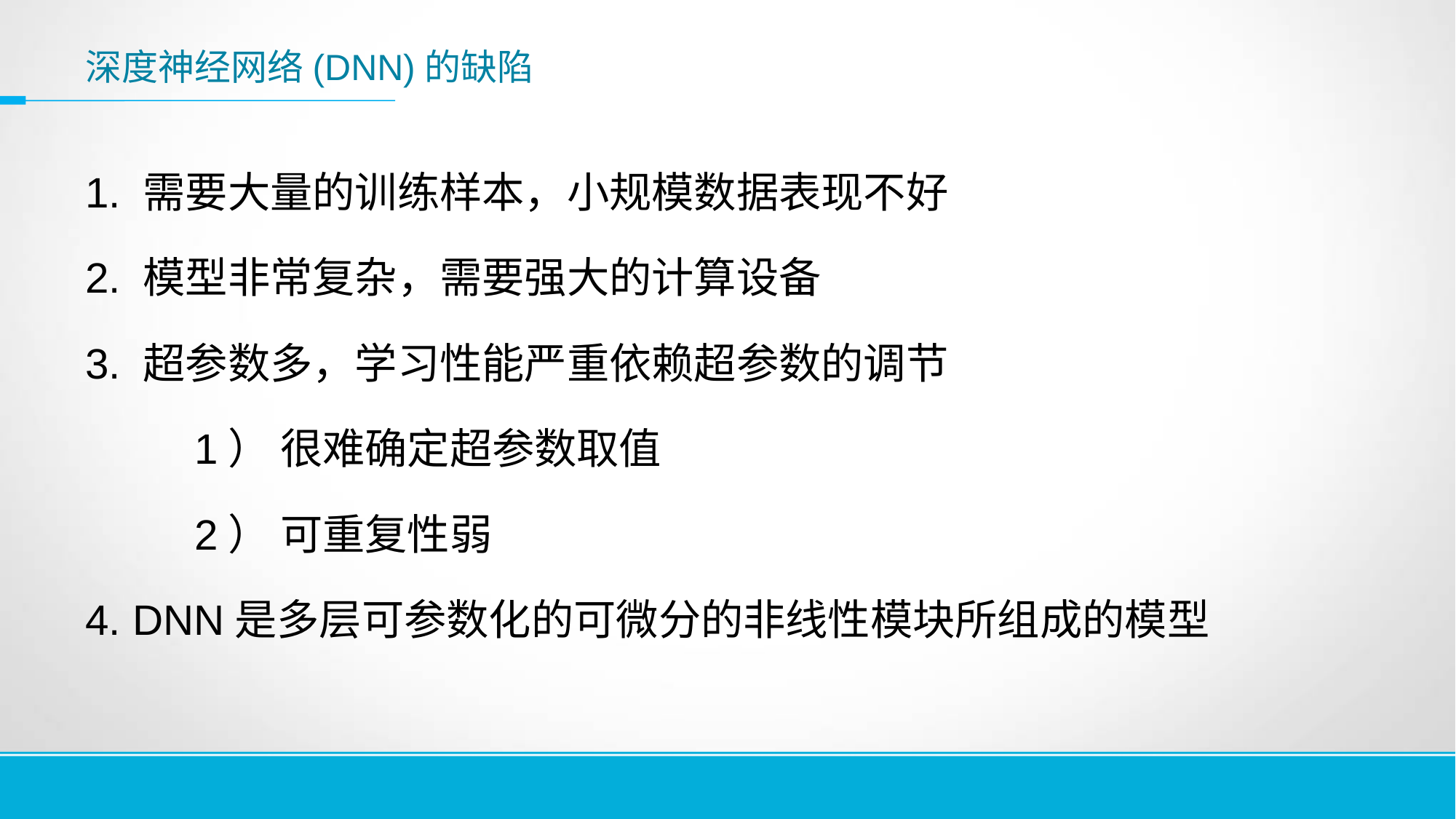

# 深度神经网络(DNN)的缺陷
1. 需要大量的训练样本，小规模数据表现不好
2. 模型非常复杂，需要强大的计算设备
3. 超参数多，学习性能严重依赖超参数的调节
	1） 很难确定超参数取值
	2） 可重复性弱
4. DNN是多层可参数化的可微分的非线性模块所组成的模型